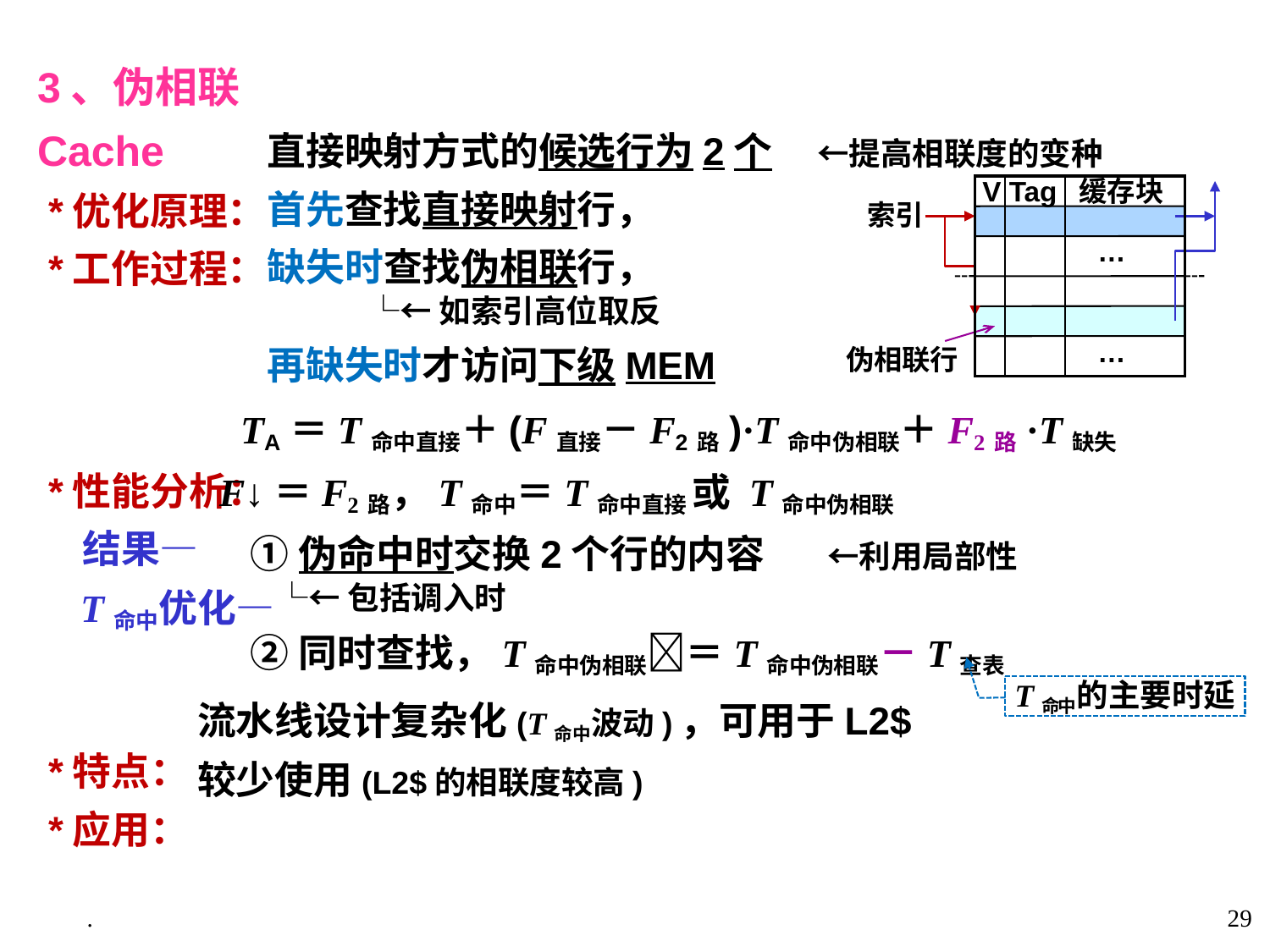

3、伪相联Cache
 *优化原理：
 *工作过程：

 *性能分析：
    结果—
    T命中优化—

 *特点：
 *应用：
直接映射方式的候选行为2个     ←提高相联度的变种
首先查找直接映射行，
缺失时查找伪相联行，
              └←如索引高位取反
再缺失时才访问下级MEM
V Tag  缓存块
索引

…

…
伪相联行
    TA＝T命中直接＋(F直接－F2路)·T命中伪相联＋F2路·T缺失
  F↓＝F2路，T命中＝T命中直接 或 T命中伪相联
      ①伪命中时交换2个行的内容       ←利用局部性
           └←包括调入时
      ②同时查找，T命中伪相联′＝T命中伪相联－T查表
流水线设计复杂化(T命中波动)，可用于L2$
较少使用(L2$的相联度较高)
T命中的主要时延
.
29